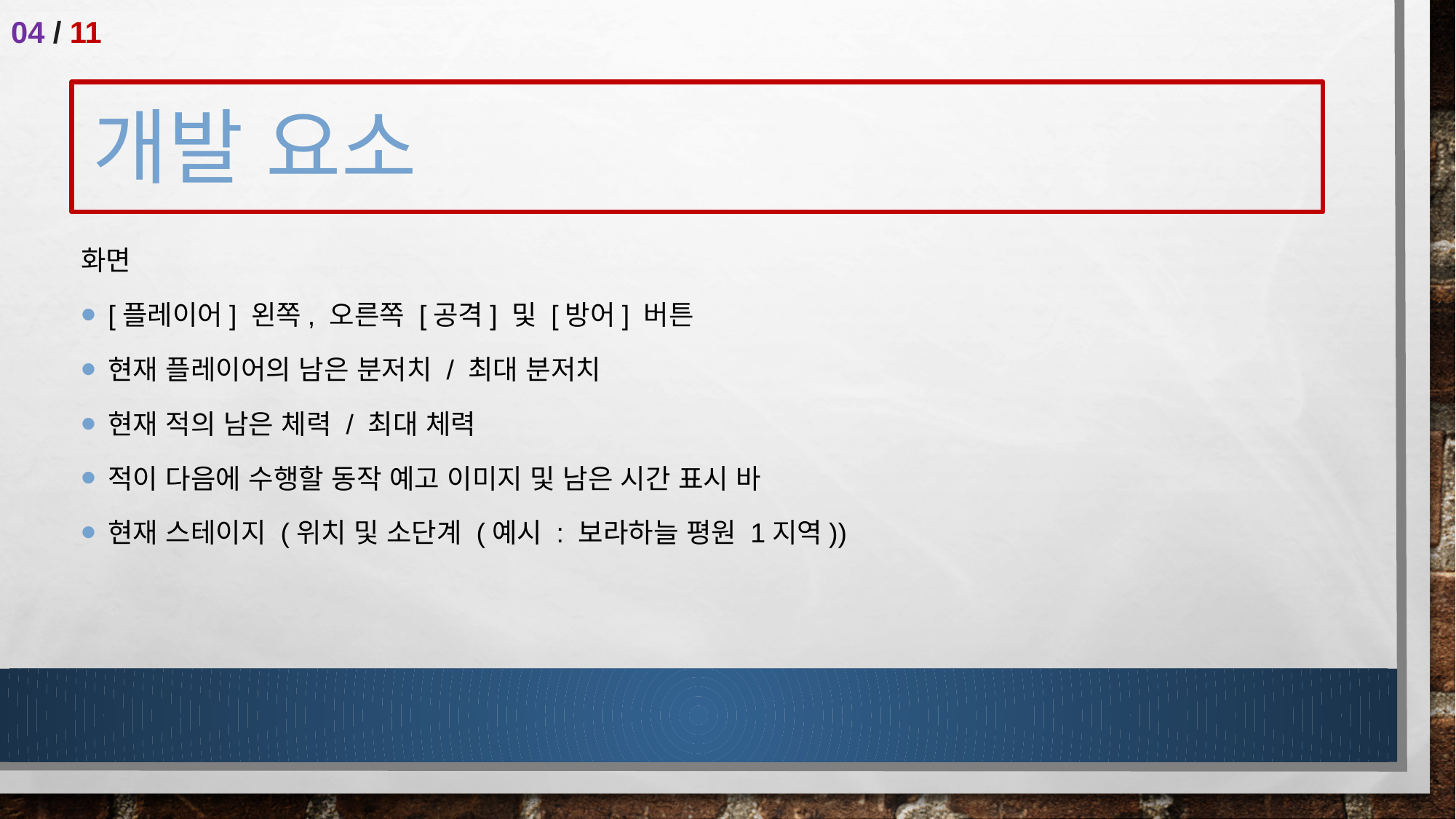

04 / 11

# 개발 요소
화면
[플레이어] 왼쪽, 오른쪽 [공격] 및 [방어] 버튼
현재 플레이어의 남은 분저치 / 최대 분저치
현재 적의 남은 체력 / 최대 체력
적이 다음에 수행할 동작 예고 이미지 및 남은 시간 표시 바
현재 스테이지 (위치 및 소단계 (예시 : 보라하늘 평원 1지역))